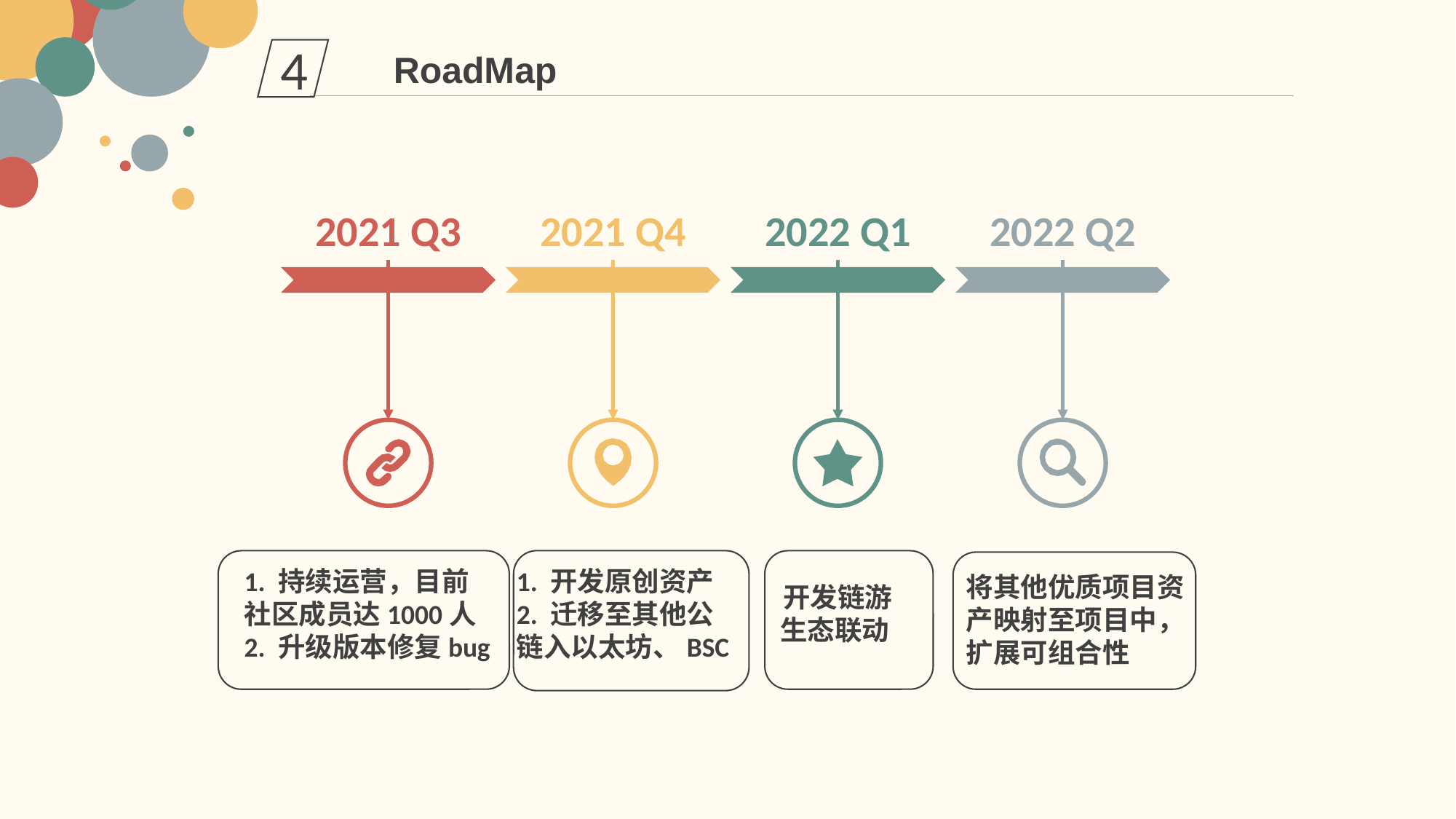

4
RoadMap
2021 Q3
2021 Q4
2022 Q1
2022 Q2

1. 持续运营，目前社区成员达1000人
2. 升级版本修复bug
1. 开发原创资产
2. 迁移至其他公链入以太坊、BSC
将其他优质项目资产映射至项目中，扩展可组合性
开发链游
生态联动